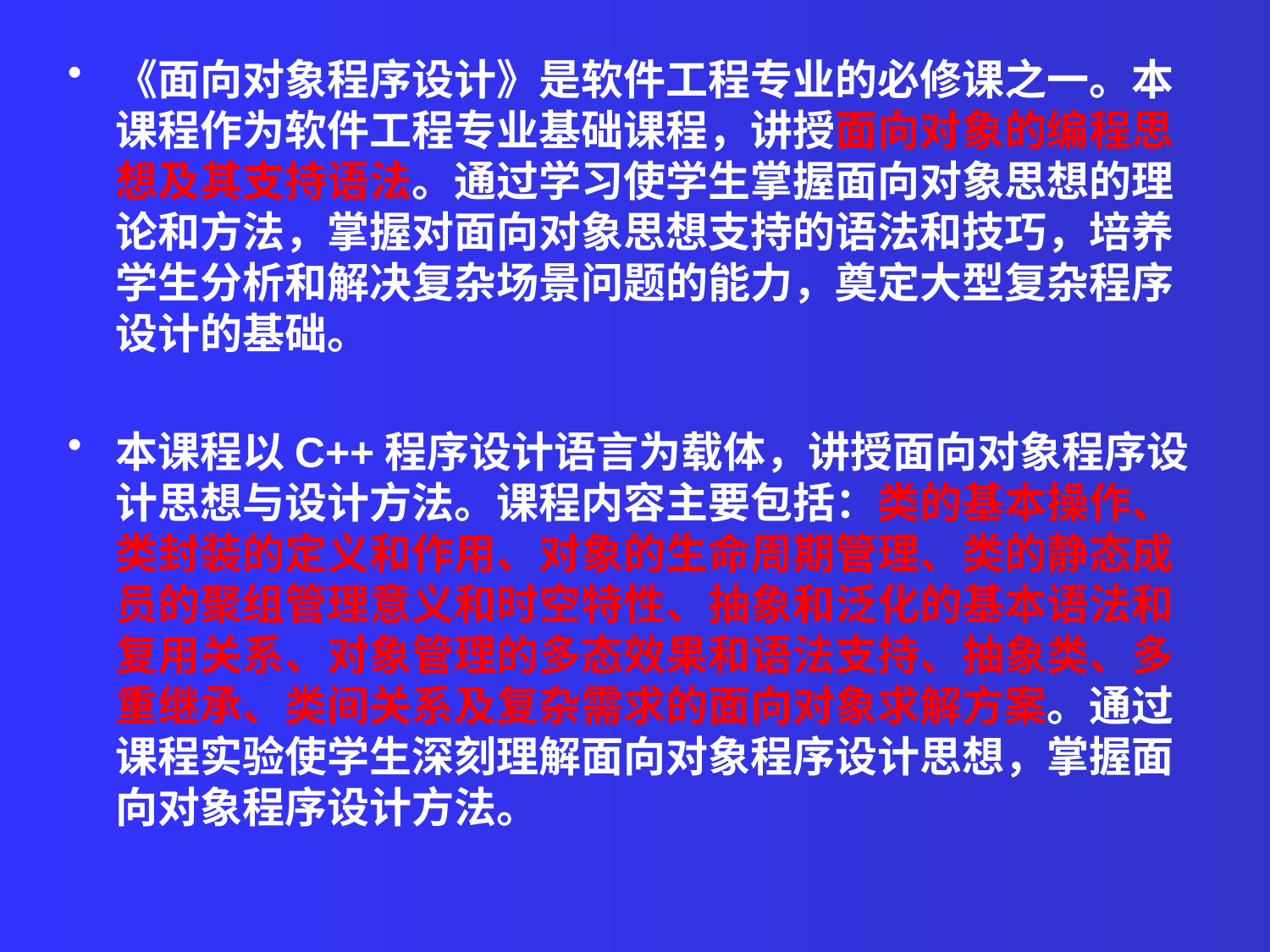

《面向对象程序设计》是软件工程专业的必修课之一。本课程作为软件工程专业基础课程，讲授面向对象的编程思想及其支持语法。通过学习使学生掌握面向对象思想的理论和方法，掌握对面向对象思想支持的语法和技巧，培养学生分析和解决复杂场景问题的能力，奠定大型复杂程序设计的基础。

本课程以C++程序设计语言为载体，讲授面向对象程序设计思想与设计方法。课程内容主要包括：类的基本操作、类封装的定义和作用、对象的生命周期管理、类的静态成员的聚组管理意义和时空特性、抽象和泛化的基本语法和复用关系、对象管理的多态效果和语法支持、抽象类、多重继承、类间关系及复杂需求的面向对象求解方案。通过课程实验使学生深刻理解面向对象程序设计思想，掌握面向对象程序设计方法。